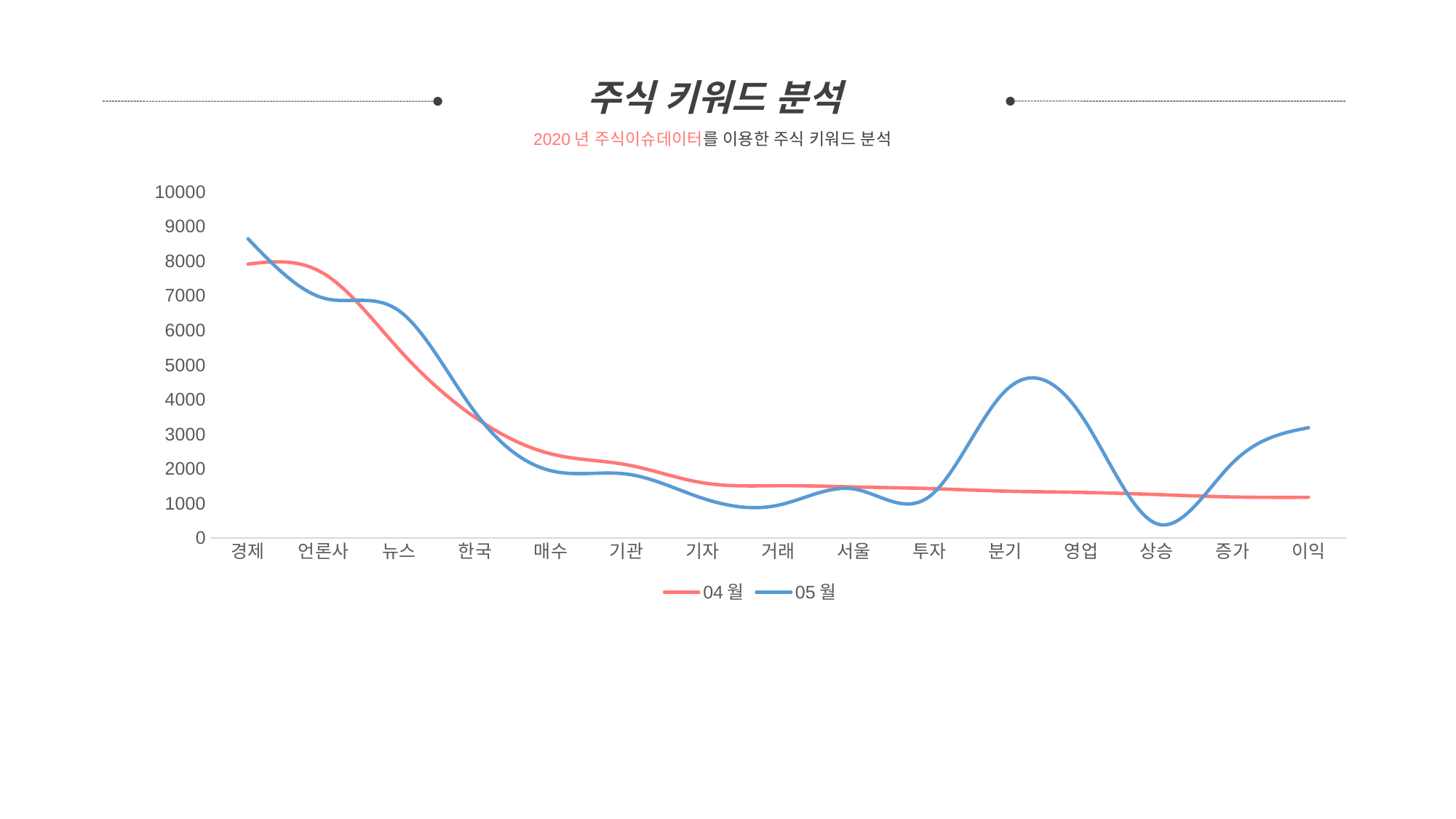

주식 키워드 분석
2020년 주식이슈데이터를 이용한 주식 키워드 분석

### Chart

| Category | 04월 | 05월 |
|---|---|---|
| 경제 | 7916.0 | 8644.0 |
| 언론사 | 7640.0 | 6931.0 |
| 뉴스 | 5433.0 | 6556.0 |
| 한국 | 3480.0 | 3624.0 |
| 매수 | 2431.0 | 1944.0 |
| 기관 | 2117.0 | 1849.0 |
| 기자 | 1597.0 | 1150.0 |
| 거래 | 1513.0 | 949.0 |
| 서울 | 1477.0 | 1417.0 |
| 투자 | 1429.0 | 1208.0 |
| 분기 | 1355.0 | 4257.0 |
| 영업 | 1319.0 | 3544.0 |
| 상승 | 1257.0 | 410.0 |
| 증가 | 1187.0 | 2178.0 |
| 이익 | 1177.0 | 3189.0 |